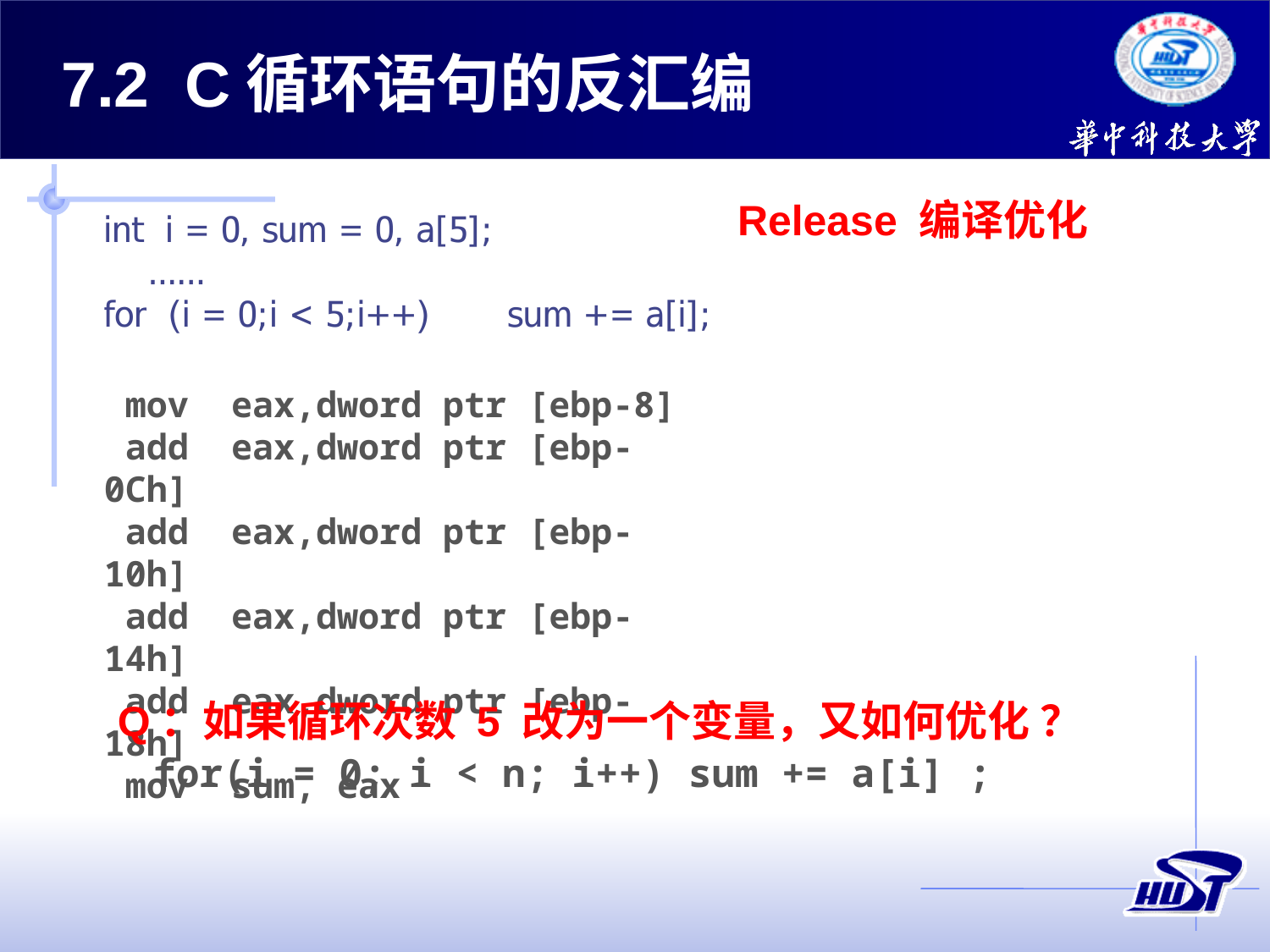

7.2  C循环语句的反汇编
Release 编译优化
int  i = 0, sum = 0, a[5];
    ……
for  (i = 0;i < 5;i++)       sum += a[i];
 mov  eax,dword ptr [ebp-8]
 add  eax,dword ptr [ebp-0Ch]
 add  eax,dword ptr [ebp-10h]
 add  eax,dword ptr [ebp-14h]
 add  eax,dword ptr [ebp-18h]
 mov  sum, eax
Q：如果循环次数 5 改为一个变量，又如何优化 ？
   for(i = 0; i < n; i++) sum += a[i] ;